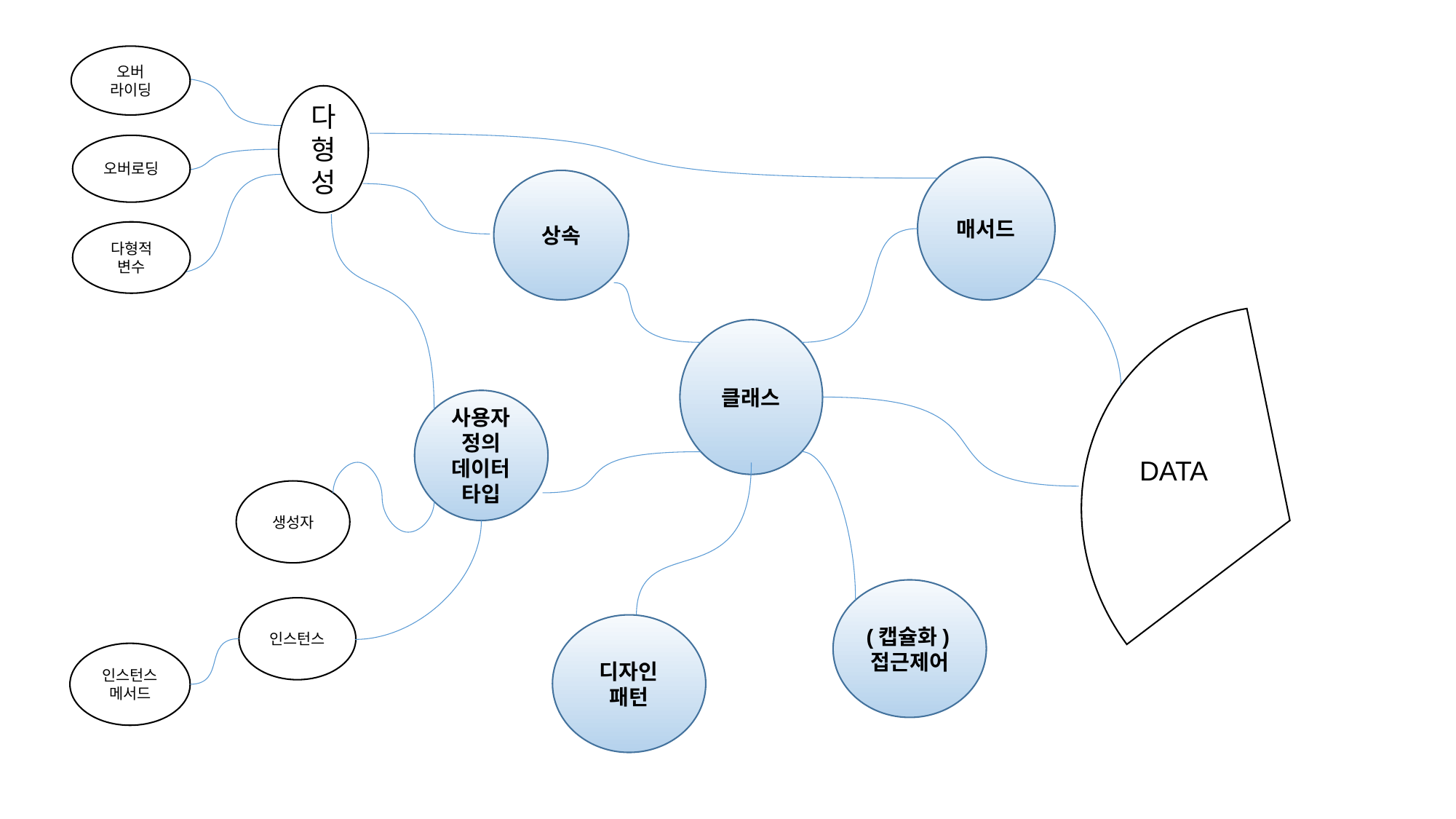

오버
라이딩
다형성
오버로딩
매서드
상속
다형적
변수

DATA
클래스
사용자 정의
데이터 타입

생성자

(캡슐화)접근제어
인스턴스
디자인
패턴
인스턴스 메서드